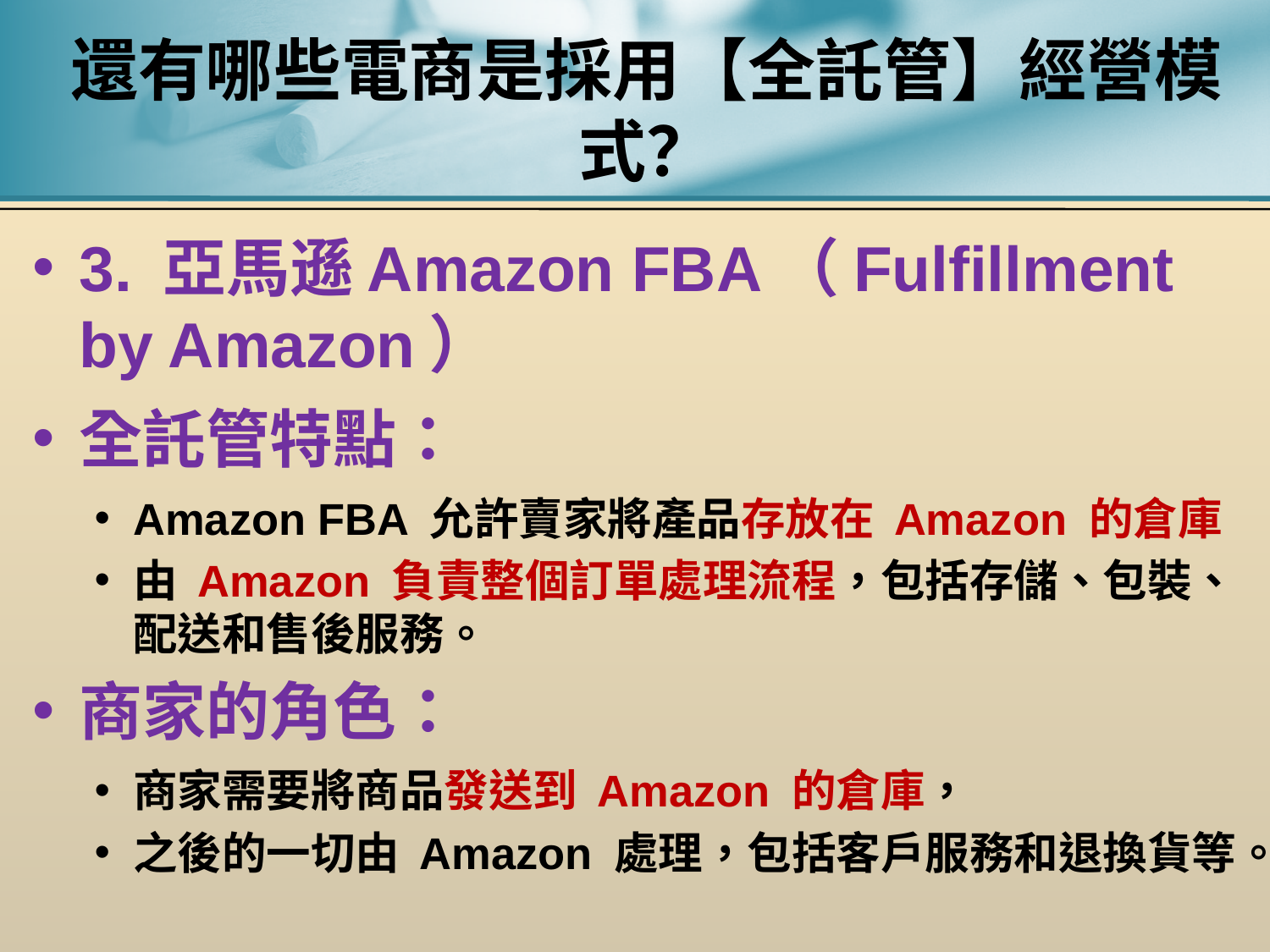

# 還有哪些電商是採用【全託管】經營模式？
3. 亞馬遜Amazon FBA（Fulfillment by Amazon）
全託管特點：
Amazon FBA 允許賣家將產品存放在 Amazon 的倉庫
由 Amazon 負責整個訂單處理流程，包括存儲、包裝、配送和售後服務。
商家的角色：
商家需要將商品發送到 Amazon 的倉庫，
之後的一切由 Amazon 處理，包括客戶服務和退換貨等。